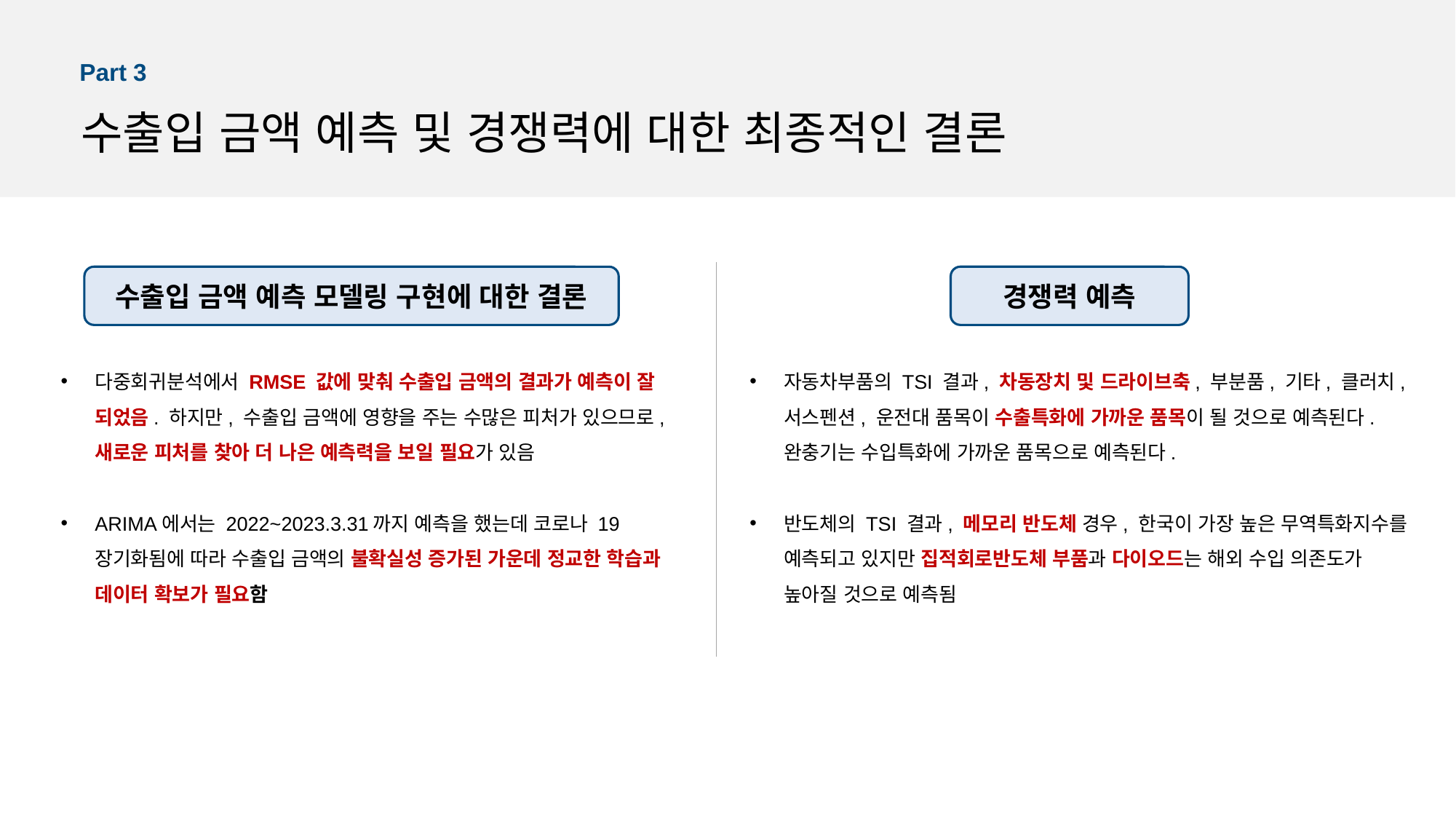

Part 3
수출입 금액 예측 및 경쟁력에 대한 최종적인 결론
수출입 금액 예측 모델링 구현에 대한 결론
경쟁력 예측
다중회귀분석에서 RMSE 값에 맞춰 수출입 금액의 결과가 예측이 잘 되었음. 하지만, 수출입 금액에 영향을 주는 수많은 피처가 있으므로, 새로운 피처를 찾아 더 나은 예측력을 보일 필요가 있음

ARIMA에서는 2022~2023.3.31까지 예측을 했는데 코로나 19 장기화됨에 따라 수출입 금액의 불확실성 증가된 가운데 정교한 학습과 데이터 확보가 필요함
자동차부품의 TSI 결과, 차동장치 및 드라이브축, 부분품, 기타, 클러치, 서스펜션, 운전대 품목이 수출특화에 가까운 품목이 될 것으로 예측된다. 완충기는 수입특화에 가까운 품목으로 예측된다.

반도체의 TSI 결과, 메모리 반도체 경우, 한국이 가장 높은 무역특화지수를 예측되고 있지만 집적회로반도체 부품과 다이오드는 해외 수입 의존도가 높아질 것으로 예측됨